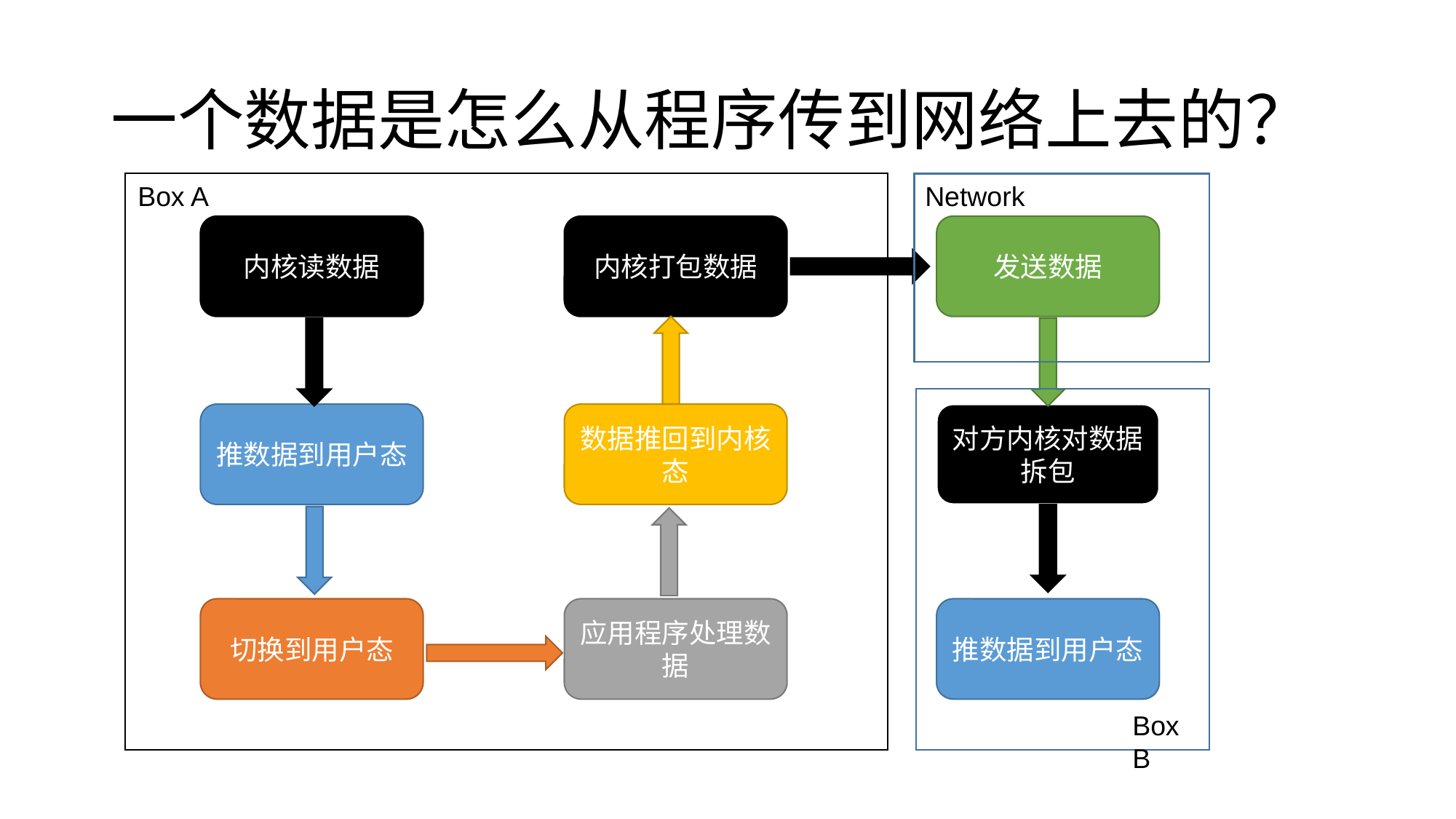

# 一个数据是怎么从程序传到网络上去的？

Box A

Network

内核打包数据
内核读数据
发送数据

推数据到用户态
数据推回到内核态
对方内核对数据拆包

切换到用户态
应用程序处理数据
推数据到用户态
Box B